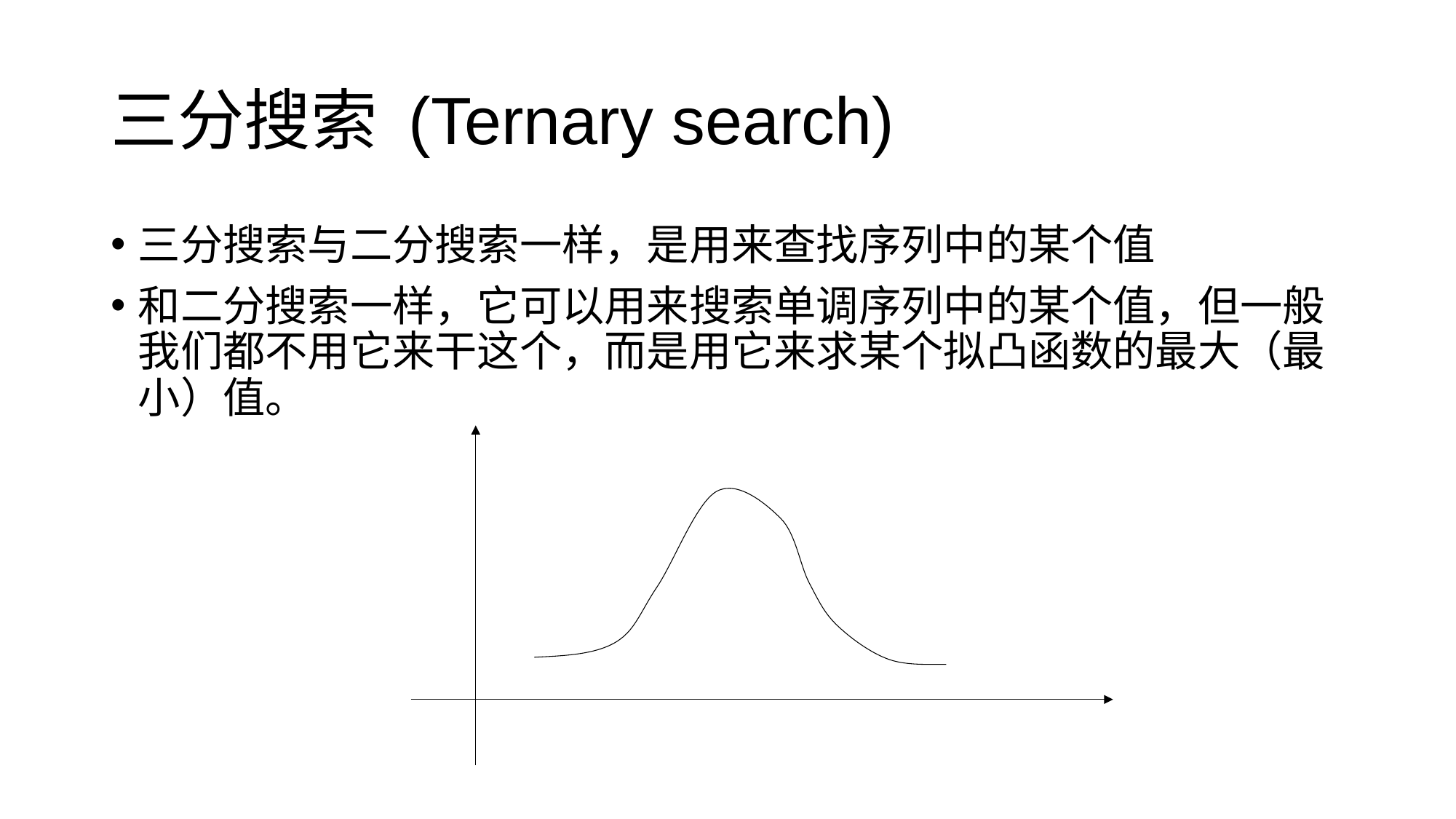

# 三分搜索 (Ternary search)
三分搜索与二分搜索一样，是用来查找序列中的某个值
和二分搜索一样，它可以用来搜索单调序列中的某个值，但一般我们都不用它来干这个，而是用它来求某个拟凸函数的最大（最小）值。